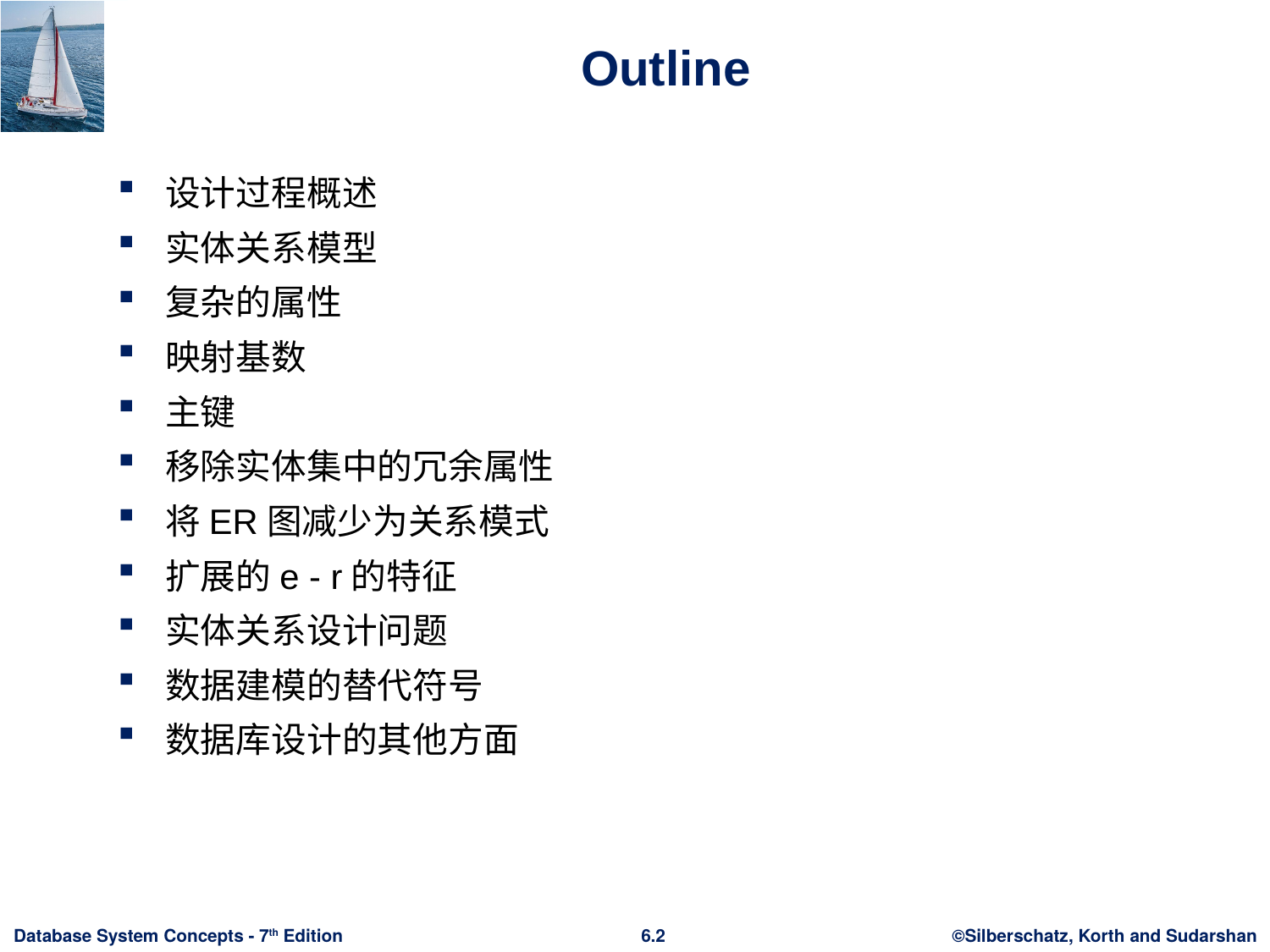

# Outline
设计过程概述
实体关系模型
复杂的属性
映射基数
主键
移除实体集中的冗余属性
将ER图减少为关系模式
扩展的e - r的特征
实体关系设计问题
数据建模的替代符号
数据库设计的其他方面